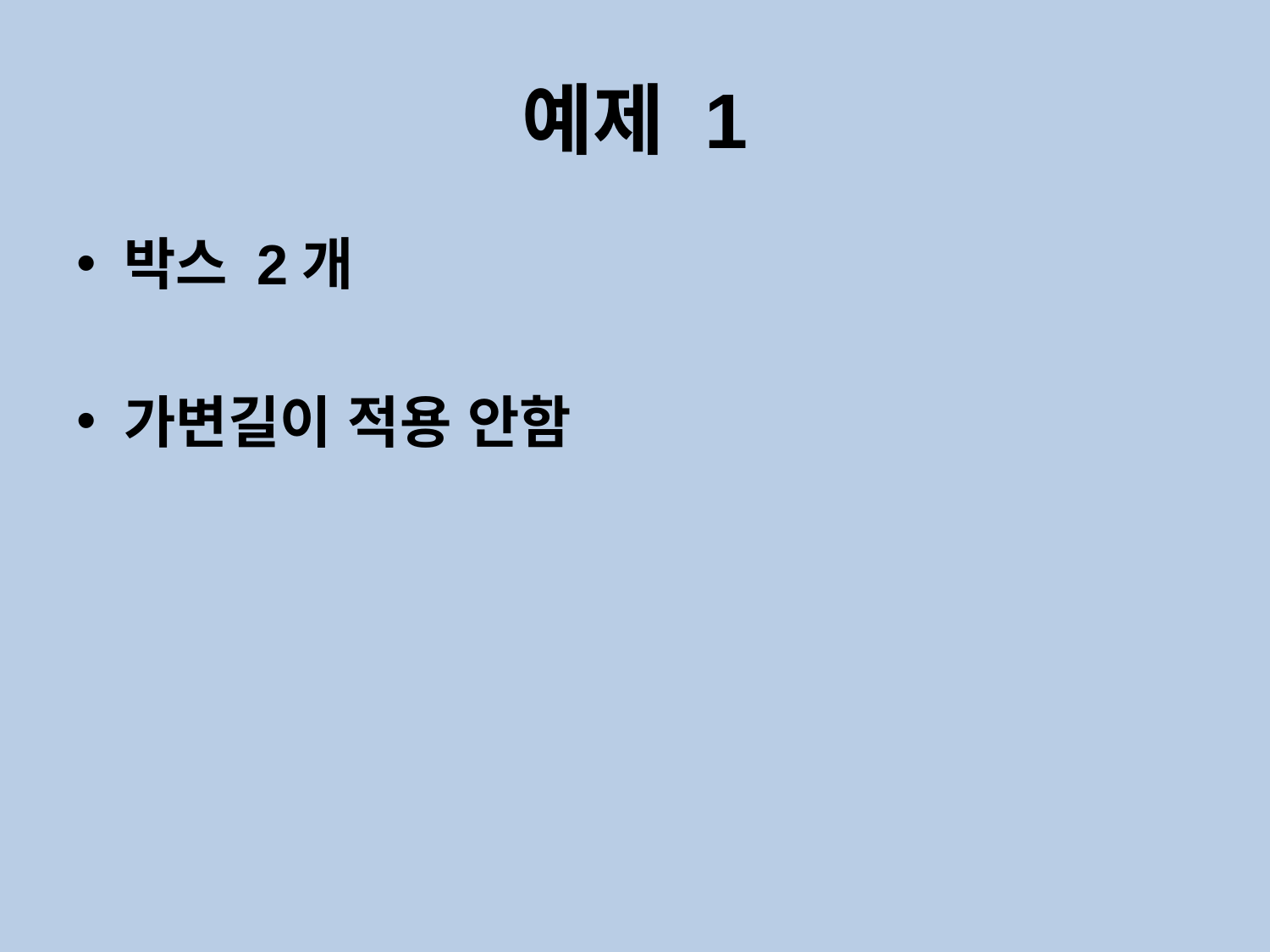

# 예제 1
박스 2개

가변길이 적용 안함